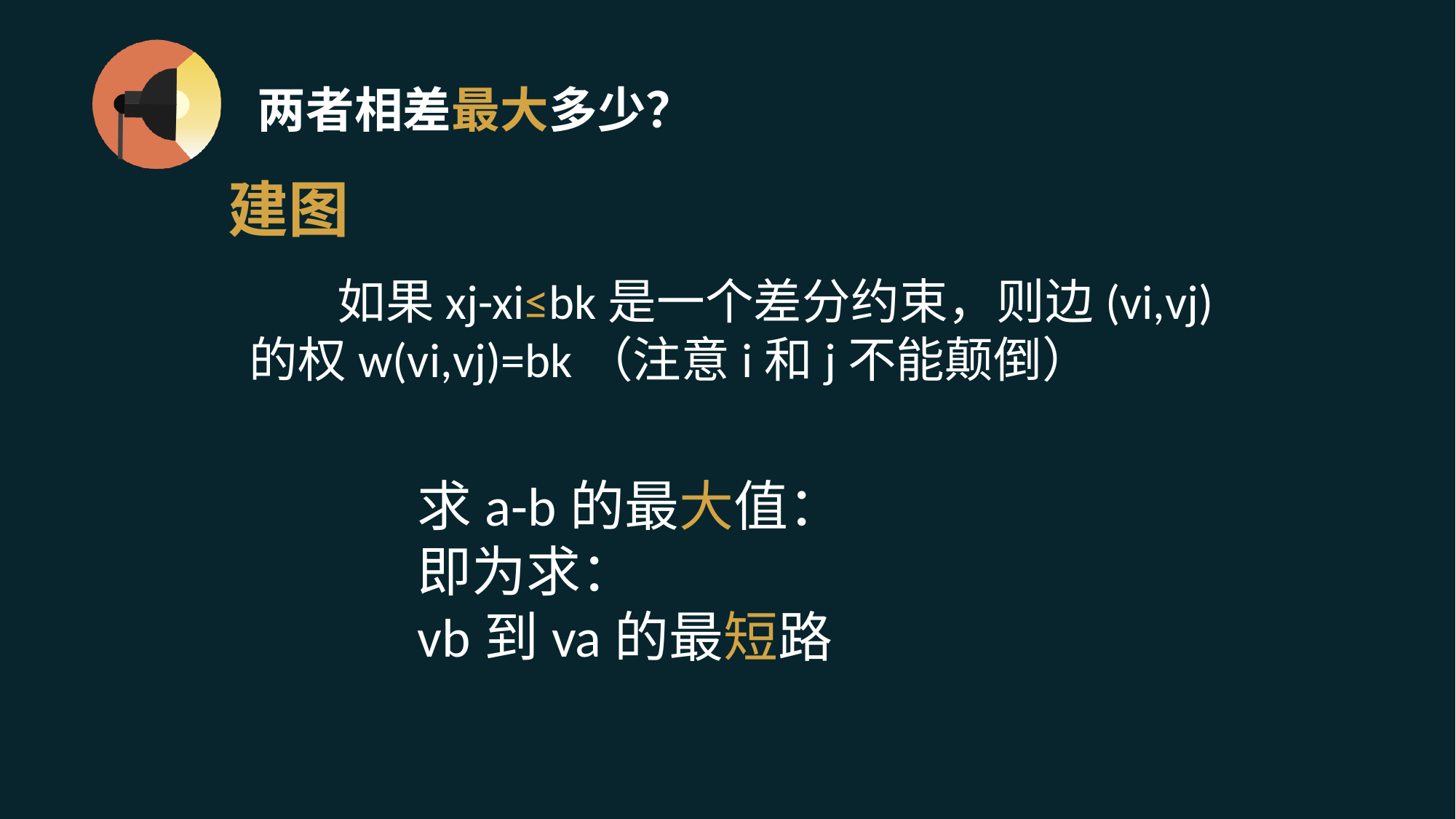

# 两者相差最大多少？
建图
       如果xj-xi≤bk是一个差分约束，则边(vi,vj)的权w(vi,vj)=bk（注意i和j不能颠倒）
求a-b的最大值：
即为求：
vb到va的最短路